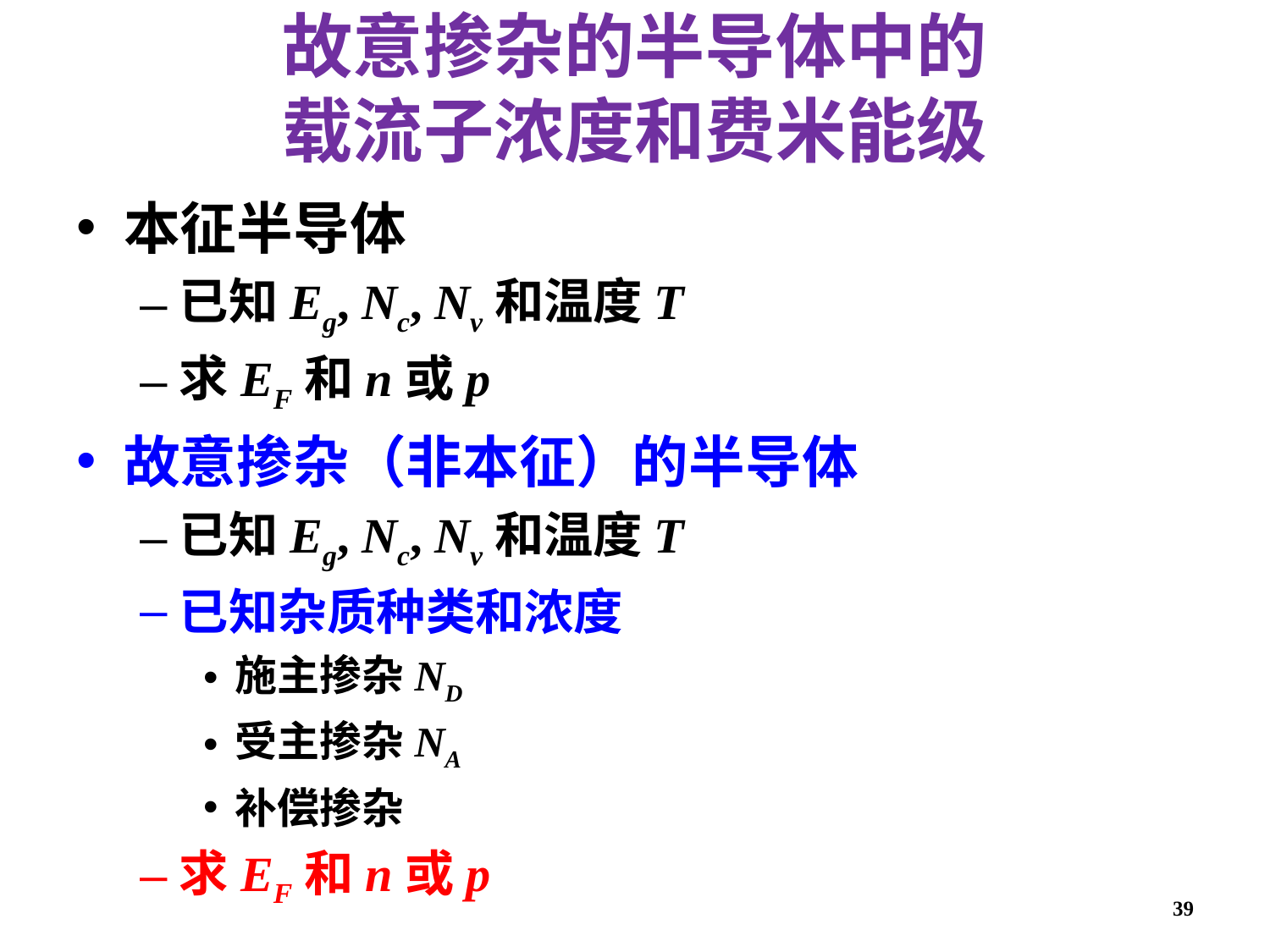

# 故意掺杂的半导体中的 载流子浓度和费米能级
本征半导体
已知Eg, Nc, Nv和温度T
求EF和n或p
故意掺杂（非本征）的半导体
已知Eg, Nc, Nv和温度T
已知杂质种类和浓度
施主掺杂ND
受主掺杂NA
补偿掺杂
求EF和n或p
39